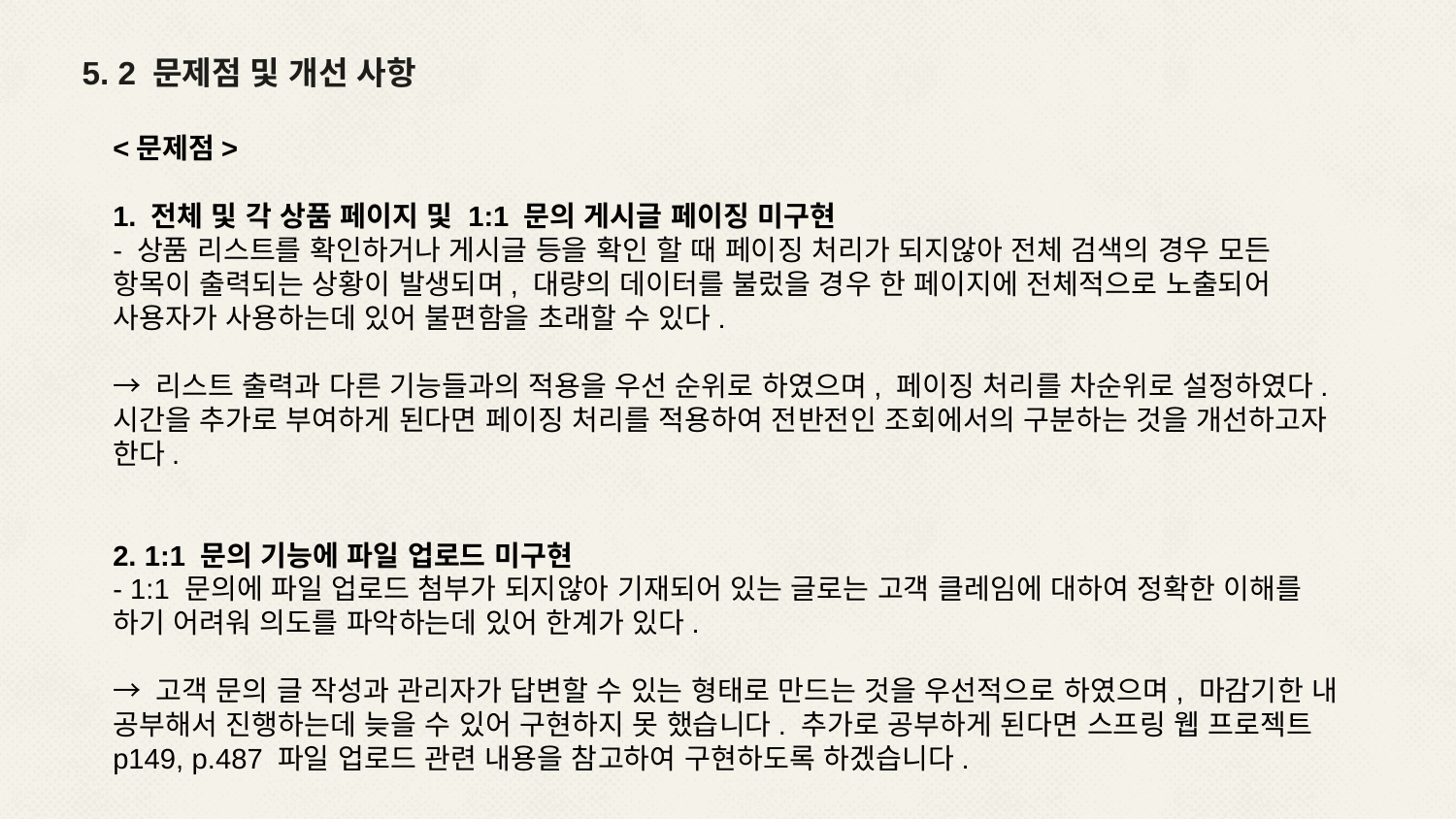

5. 2 문제점 및 개선 사항
<문제점>
1. 전체 및 각 상품 페이지 및 1:1 문의 게시글 페이징 미구현
- 상품 리스트를 확인하거나 게시글 등을 확인 할 때 페이징 처리가 되지않아 전체 검색의 경우 모든 항목이 출력되는 상황이 발생되며, 대량의 데이터를 불렀을 경우 한 페이지에 전체적으로 노출되어 사용자가 사용하는데 있어 불편함을 초래할 수 있다.

→ 리스트 출력과 다른 기능들과의 적용을 우선 순위로 하였으며, 페이징 처리를 차순위로 설정하였다. 시간을 추가로 부여하게 된다면 페이징 처리를 적용하여 전반전인 조회에서의 구분하는 것을 개선하고자 한다.

2. 1:1 문의 기능에 파일 업로드 미구현
- 1:1 문의에 파일 업로드 첨부가 되지않아 기재되어 있는 글로는 고객 클레임에 대하여 정확한 이해를 하기 어려워 의도를 파악하는데 있어 한계가 있다.

→ 고객 문의 글 작성과 관리자가 답변할 수 있는 형태로 만드는 것을 우선적으로 하였으며, 마감기한 내 공부해서 진행하는데 늦을 수 있어 구현하지 못 했습니다. 추가로 공부하게 된다면 스프링 웹 프로젝트 p149, p.487 파일 업로드 관련 내용을 참고하여 구현하도록 하겠습니다.